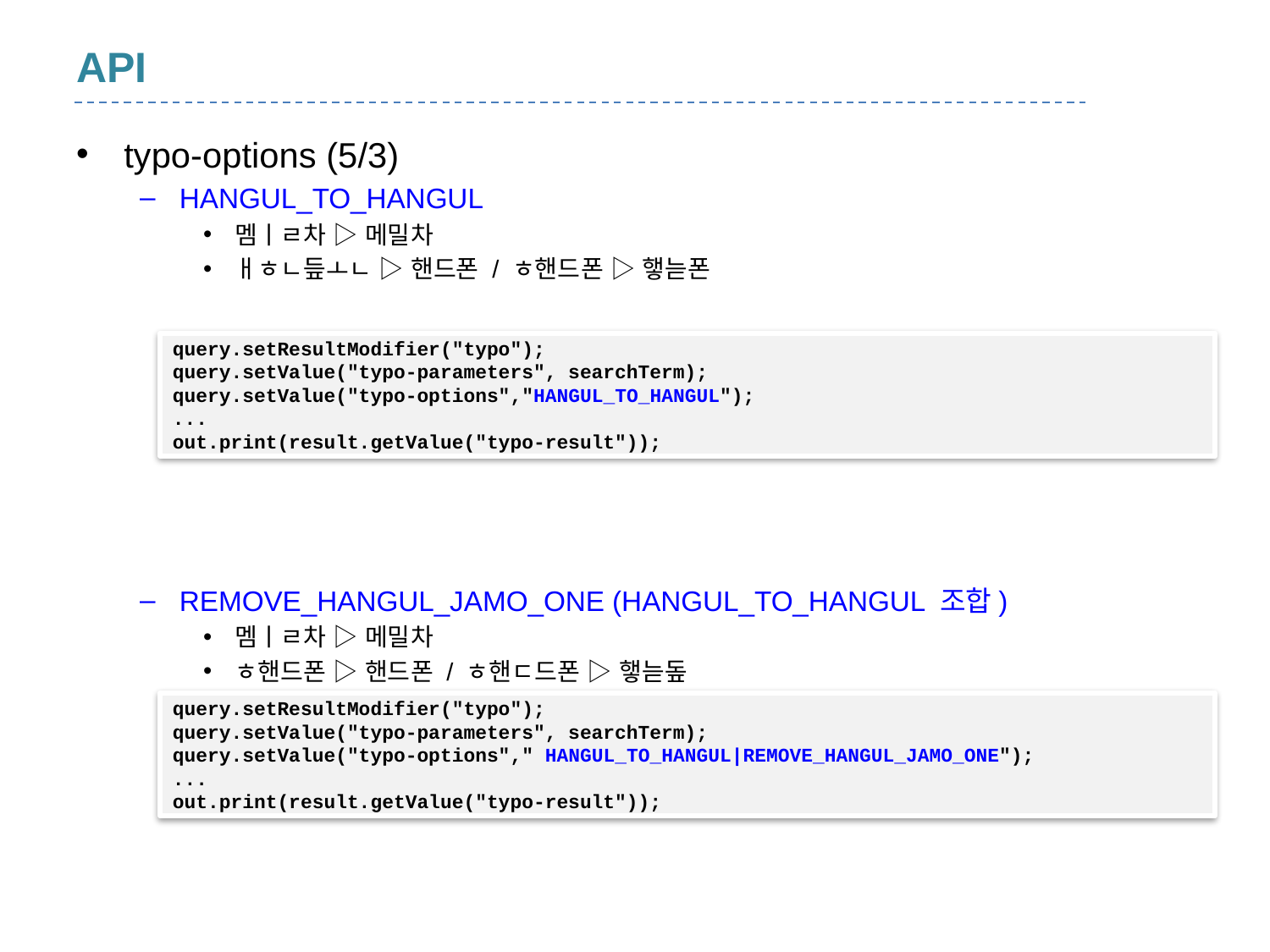

# API
typo-options (5/3)
HANGUL_TO_HANGUL
멤ㅣㄹ차 ▷ 메밀차
ㅐㅎㄴ듶ㅗㄴ ▷ 핸드폰 / ㅎ핸드폰 ▷ 햏늗폰

REMOVE_HANGUL_JAMO_ONE (HANGUL_TO_HANGUL 조합)
멤ㅣㄹ차 ▷ 메밀차
ㅎ핸드폰 ▷ 핸드폰 / ㅎ핸ㄷ드폰 ▷ 햏늗돞
query.setResultModifier("typo");
query.setValue("typo-parameters", searchTerm);
query.setValue("typo-options","HANGUL_TO_HANGUL");
...
out.print(result.getValue("typo-result"));
query.setResultModifier("typo");
query.setValue("typo-parameters", searchTerm);
query.setValue("typo-options"," HANGUL_TO_HANGUL|REMOVE_HANGUL_JAMO_ONE");
...
out.print(result.getValue("typo-result"));